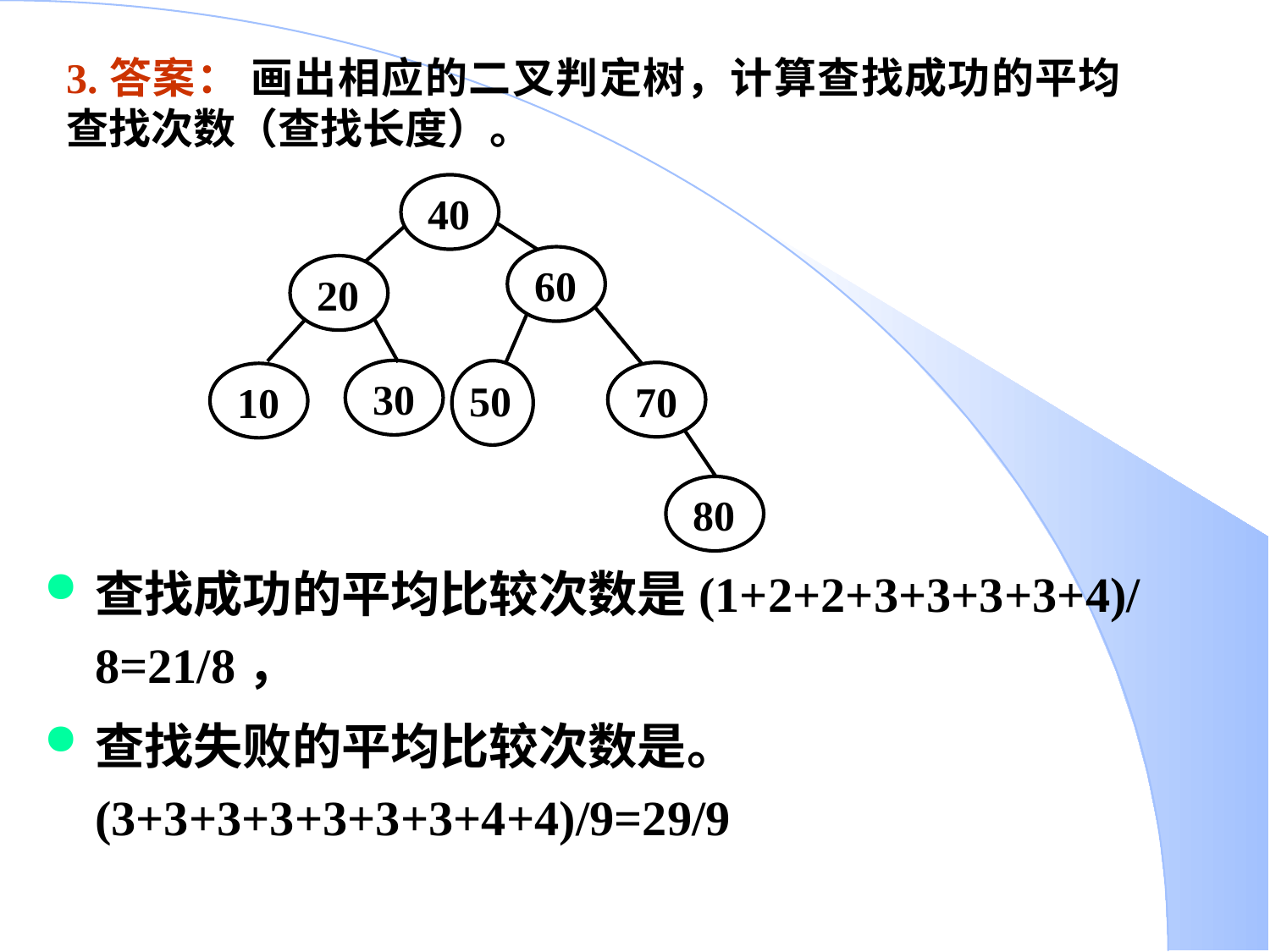

3.答案： 画出相应的二叉判定树，计算查找成功的平均查找次数（查找长度）。

40

60

70

80

50

20

10

30

查找成功的平均比较次数是(1+2+2+3+3+3+3+4)/8=21/8，
查找失败的平均比较次数是。(3+3+3+3+3+3+3+4+4)/9=29/9